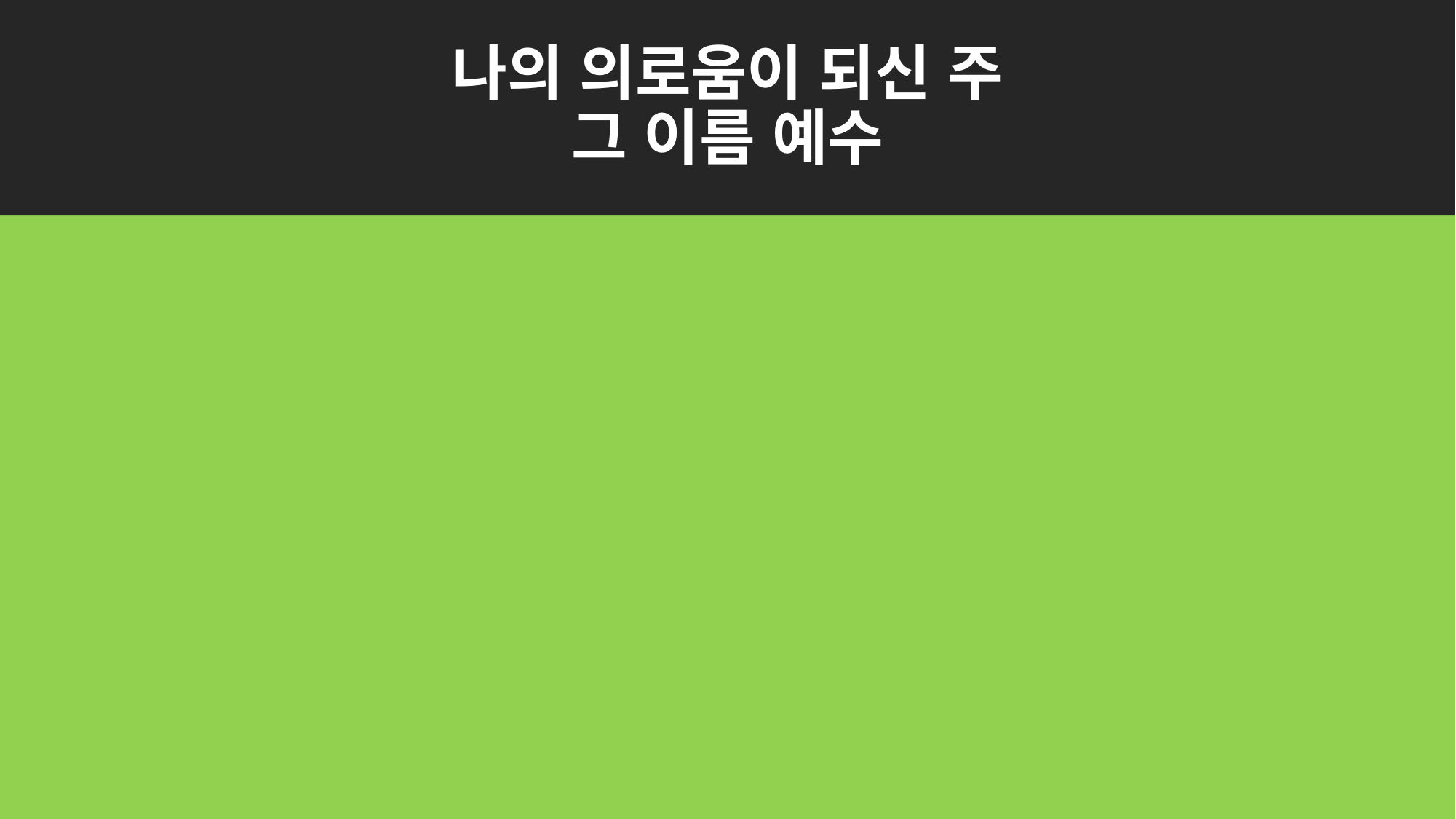

# 나의 의로움이 되신 주 그 이름 예수